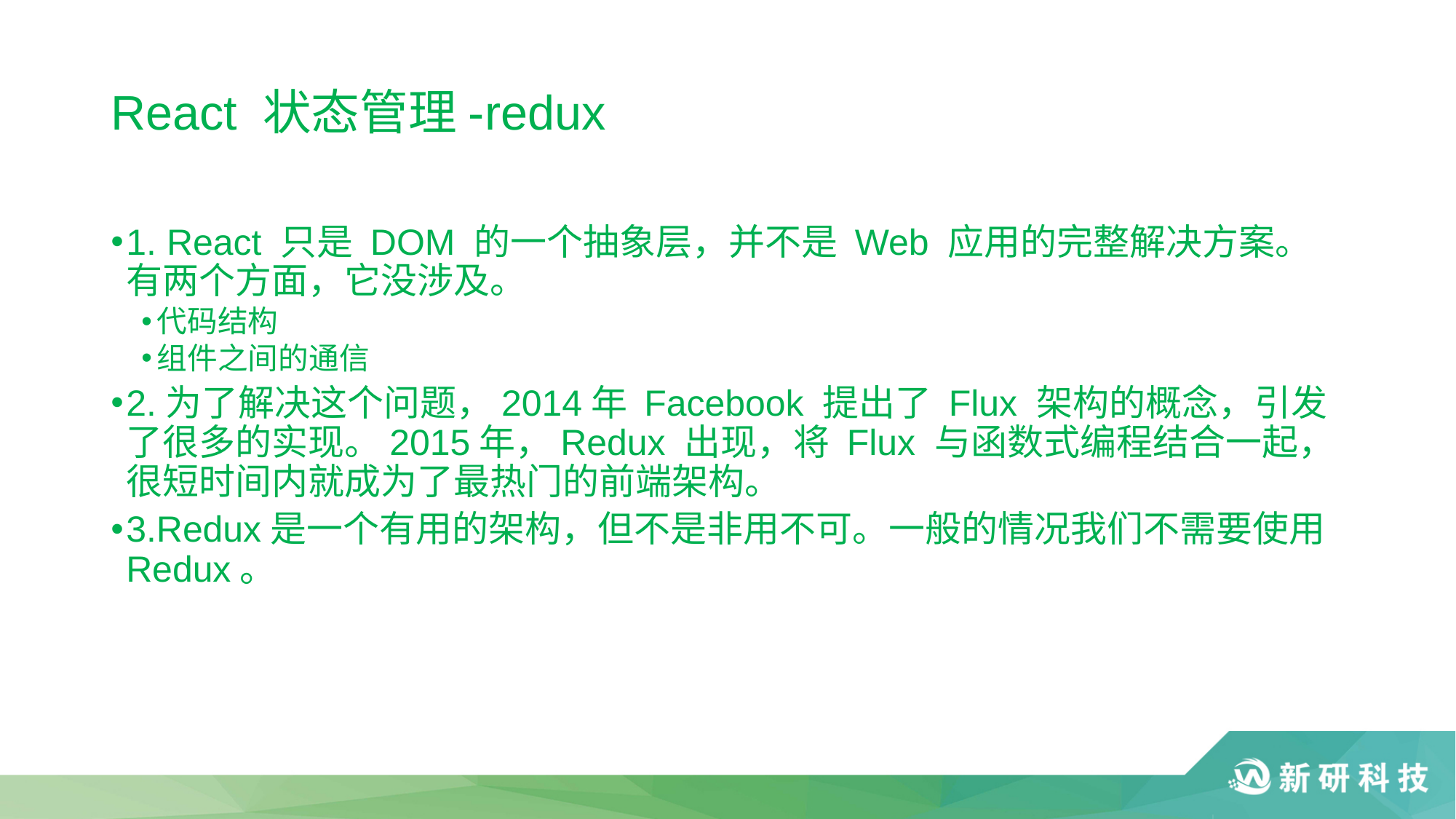

# React 状态管理-redux
1. React 只是 DOM 的一个抽象层，并不是 Web 应用的完整解决方案。有两个方面，它没涉及。
代码结构
组件之间的通信
2.为了解决这个问题，2014年 Facebook 提出了 Flux 架构的概念，引发了很多的实现。2015年，Redux 出现，将 Flux 与函数式编程结合一起，很短时间内就成为了最热门的前端架构。
3.Redux是一个有用的架构，但不是非用不可。一般的情况我们不需要使用Redux。